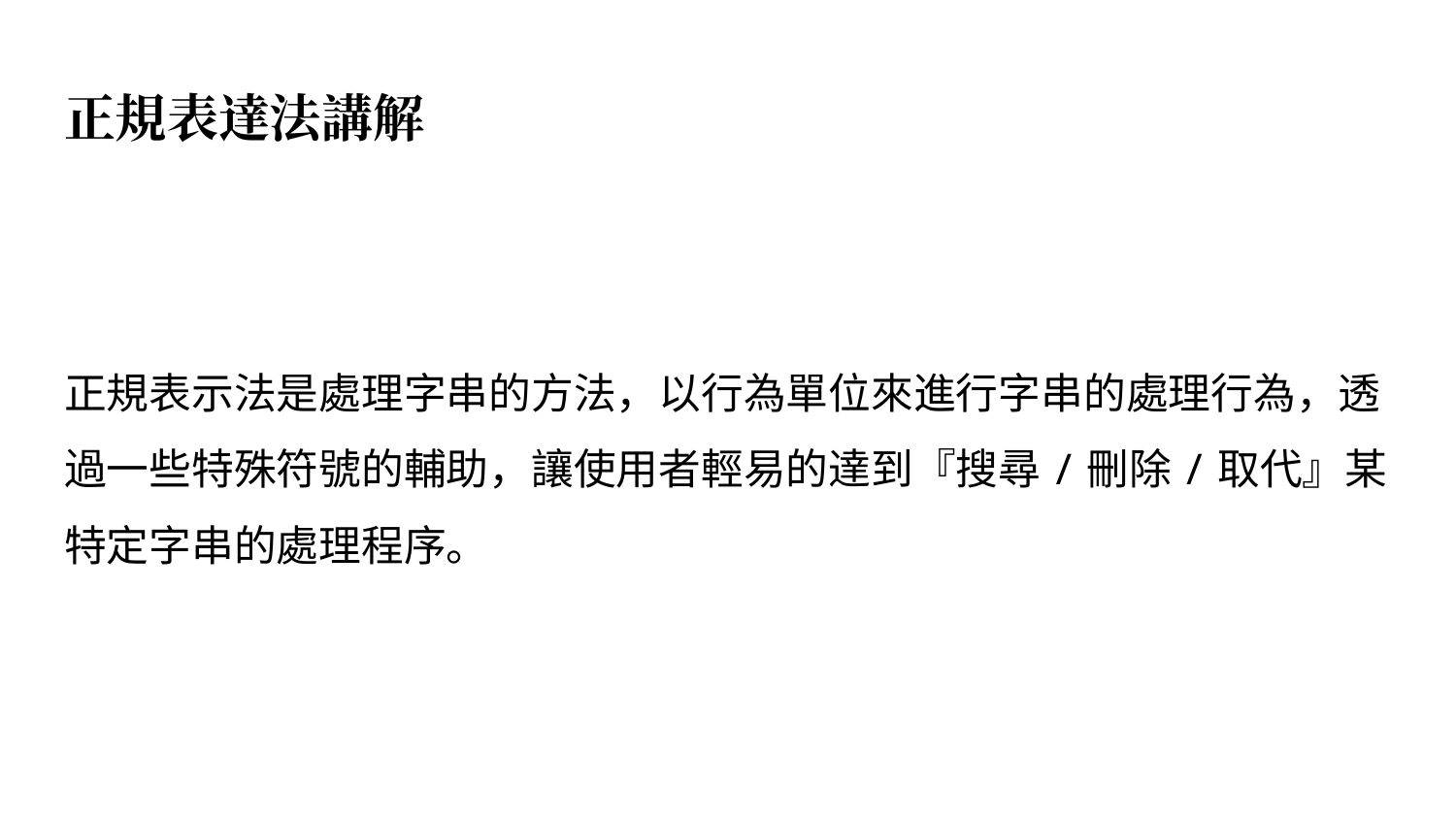

# 正規表達法講解

正規表示法是處理字串的方法，以行為單位來進行字串的處理行為，透過一些特殊符號的輔助，讓使用者輕易的達到『搜尋/刪除/取代』某特定字串的處理程序。